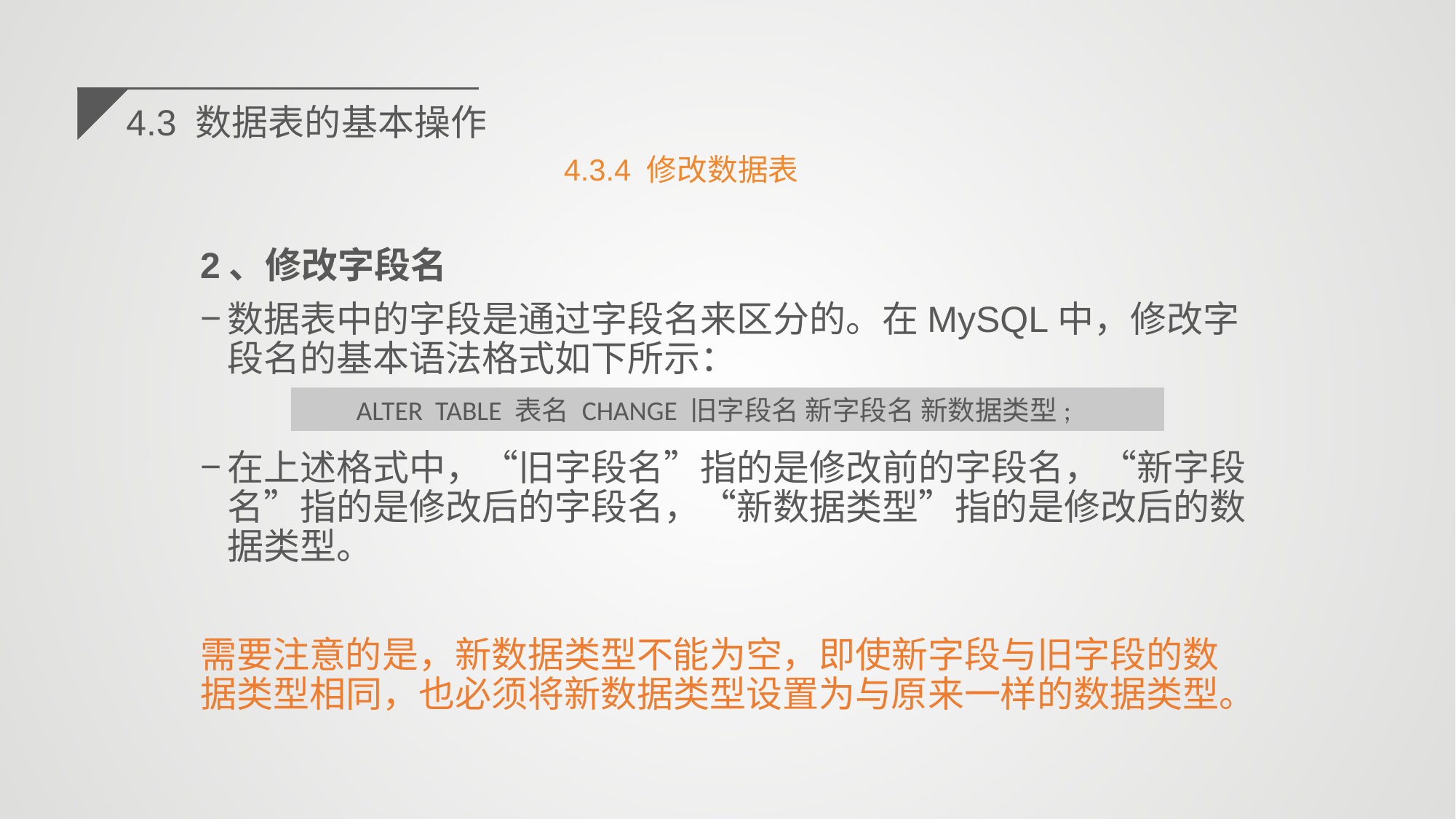

4.3 数据表的基本操作

4.3.4 修改数据表
2、修改字段名
数据表中的字段是通过字段名来区分的。在MySQL中，修改字段名的基本语法格式如下所示：

在上述格式中，“旧字段名”指的是修改前的字段名，“新字段名”指的是修改后的字段名，“新数据类型”指的是修改后的数据类型。

需要注意的是，新数据类型不能为空，即使新字段与旧字段的数据类型相同，也必须将新数据类型设置为与原来一样的数据类型。
ALTER  TABLE 表名 CHANGE 旧字段名 新字段名 新数据类型;